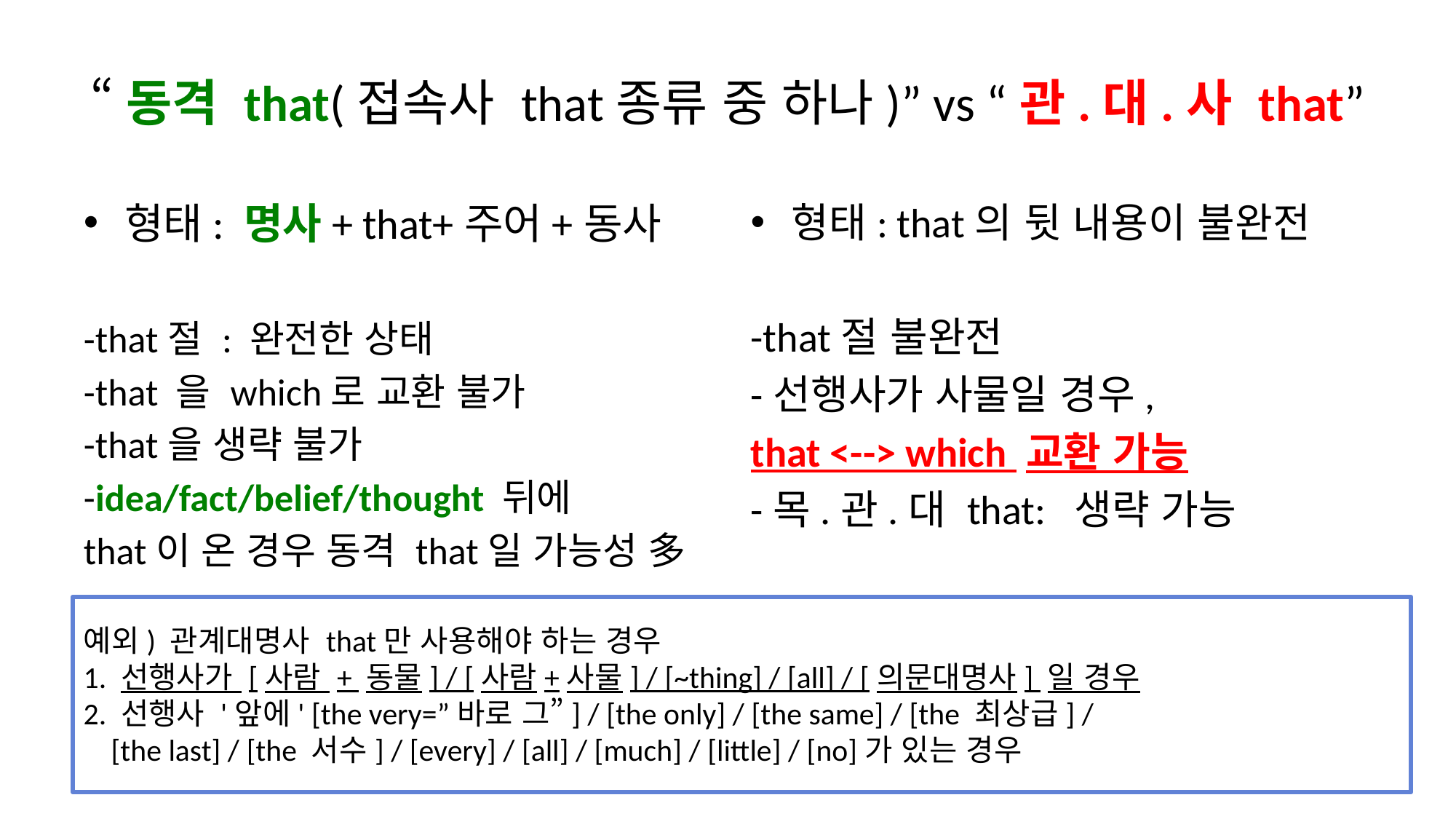

# “동격 that(접속사 that종류 중 하나)” vs “관.대.사 that”
형태: 명사+ that+주어+동사

-that절 : 완전한 상태
-that 을 which로 교환 불가
-that을 생략 불가
-idea/fact/belief/thought 뒤에
that이 온 경우 동격 that일 가능성 多

형태: that의 뒷 내용이 불완전

-that절 불완전
-선행사가 사물일 경우,
that <--> which 교환 가능
-목.관.대 that:  생략 가능

예외) 관계대명사 that만 사용해야 하는 경우
1. 선행사가 [사람 + 동물] / [사람+사물] / [~thing] / [all] / [의문대명사] 일 경우
2. 선행사 '앞에' [the very=”바로 그”] / [the only] / [the same] / [the 최상급] /
    [the last] / [the 서수] / [every] / [all] / [much] / [little] / [no]가 있는 경우